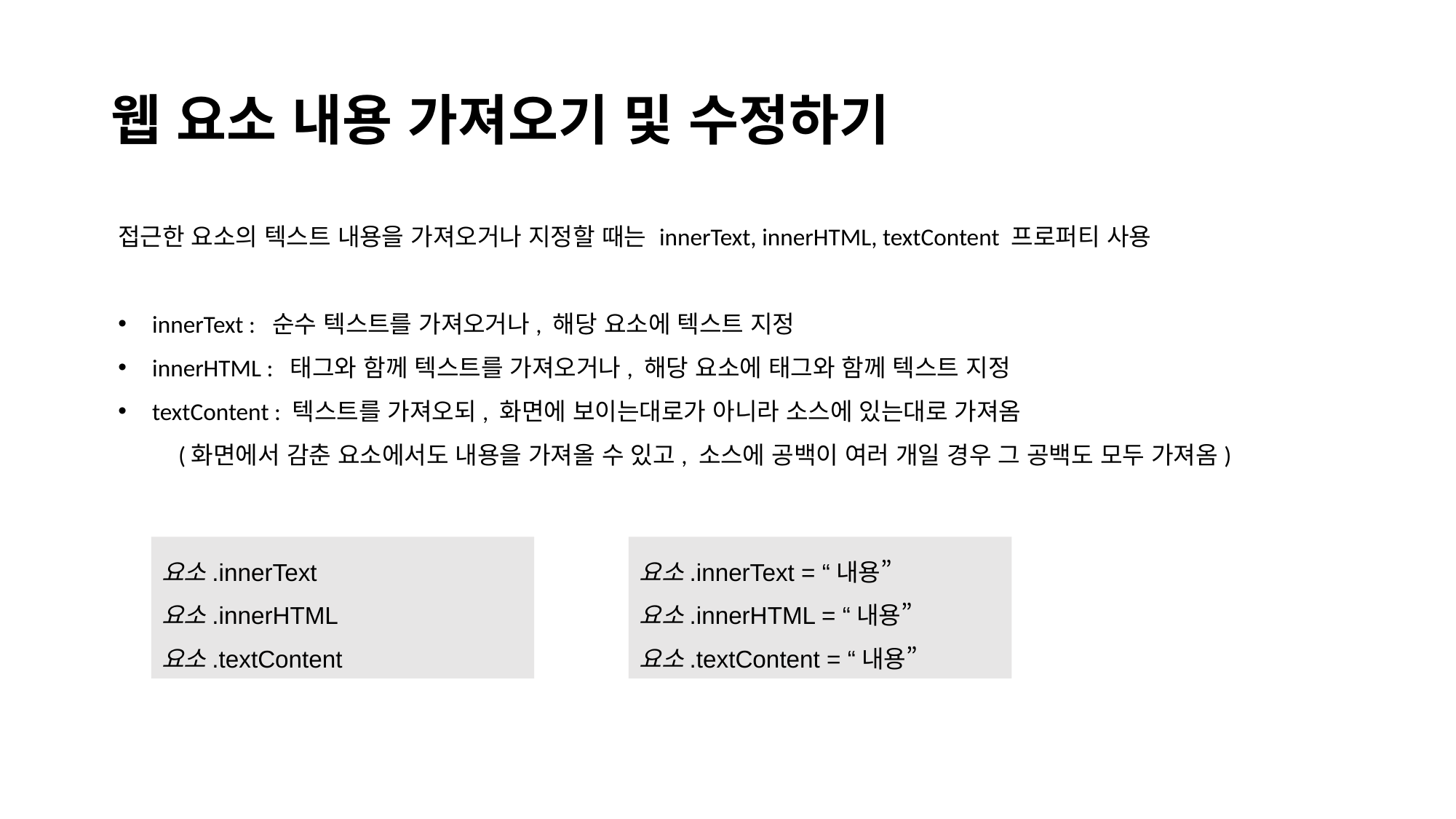

# 웹 요소 내용 가져오기 및 수정하기
접근한 요소의 텍스트 내용을 가져오거나 지정할 때는 innerText, innerHTML, textContent 프로퍼티 사용

innerText :  순수 텍스트를 가져오거나, 해당 요소에 텍스트 지정
innerHTML :  태그와 함께 텍스트를 가져오거나, 해당 요소에 태그와 함께 텍스트 지정
textContent : 텍스트를 가져오되, 화면에 보이는대로가 아니라 소스에 있는대로 가져옴
   (화면에서 감춘 요소에서도 내용을 가져올 수 있고, 소스에 공백이 여러 개일 경우 그 공백도 모두 가져옴)
요소.innerText
요소.innerHTML
요소.textContent
요소.innerText = “내용”
요소.innerHTML = “내용”
요소.textContent = “내용”